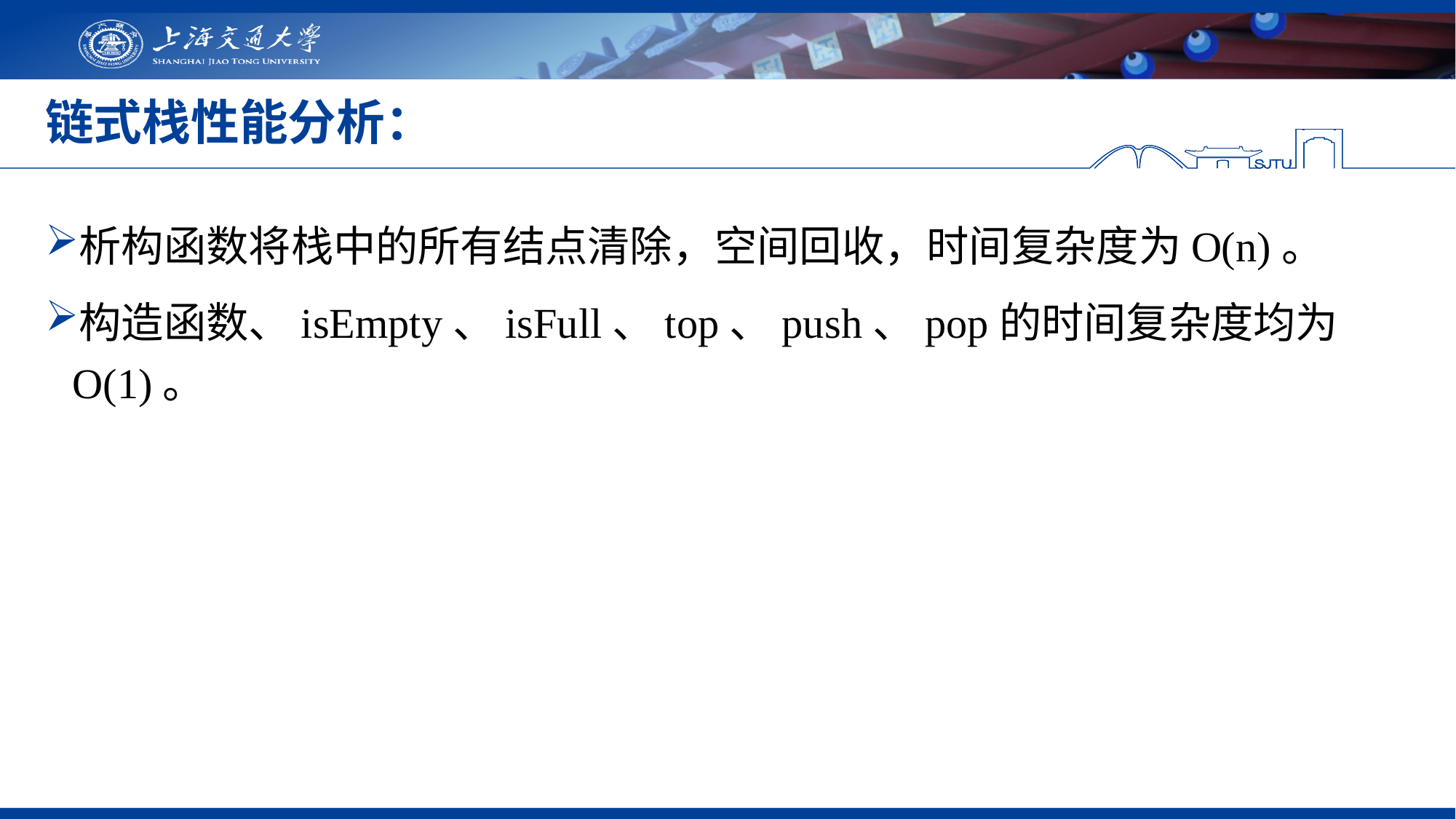

# 链式栈性能分析：
析构函数将栈中的所有结点清除，空间回收，时间复杂度为O(n)。
构造函数、isEmpty、isFull、top、push、pop的时间复杂度均为O(1)。